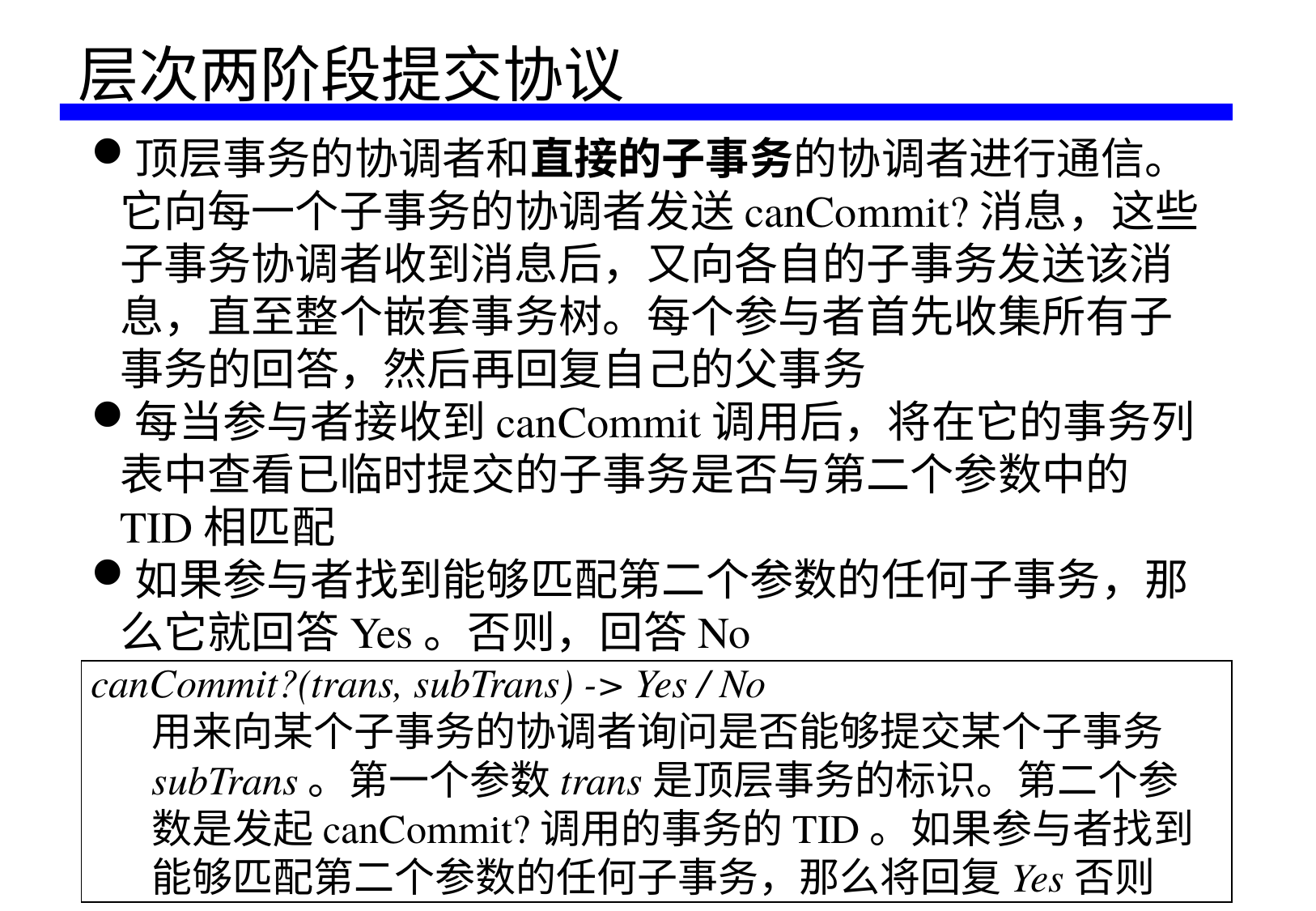

# 层次两阶段提交协议
顶层事务的协调者和直接的子事务的协调者进行通信。它向每一个子事务的协调者发送canCommit?消息，这些子事务协调者收到消息后，又向各自的子事务发送该消息，直至整个嵌套事务树。每个参与者首先收集所有子事务的回答，然后再回复自己的父事务
每当参与者接收到canCommit调用后，将在它的事务列表中查看已临时提交的子事务是否与第二个参数中的TID相匹配
如果参与者找到能够匹配第二个参数的任何子事务，那么它就回答Yes。否则，回答No
canCommit?(trans, subTrans) -> Yes / No
用来向某个子事务的协调者询问是否能够提交某个子事务 subTrans。第一个参数trans是顶层事务的标识。第二个参数是发起canCommit?调用的事务的TID。如果参与者找到能够匹配第二个参数的任何子事务，那么将回复Yes否则No